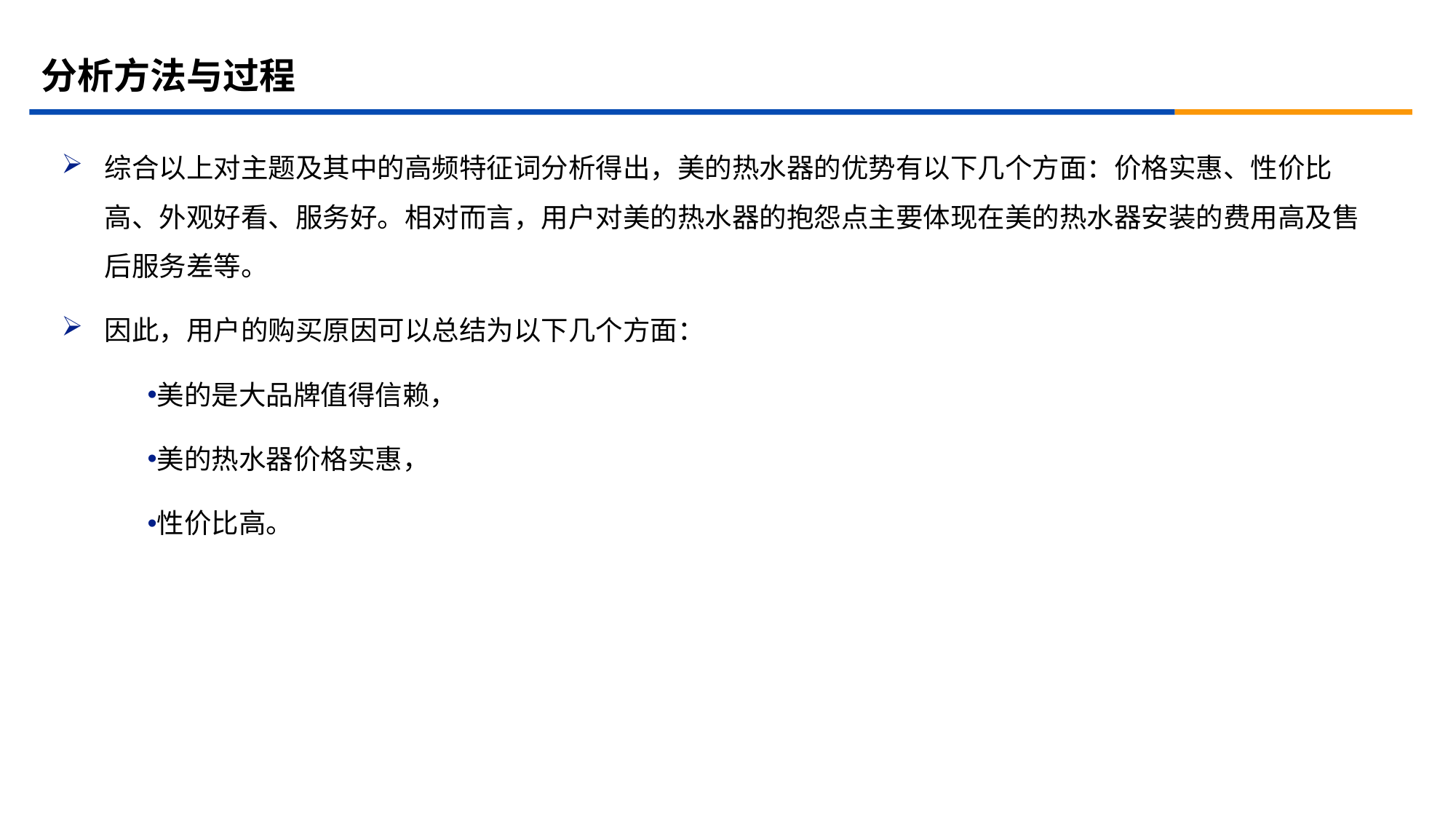

# 分析方法与过程
综合以上对主题及其中的高频特征词分析得出，美的热水器的优势有以下几个方面：价格实惠、性价比高、外观好看、服务好。相对而言，用户对美的热水器的抱怨点主要体现在美的热水器安装的费用高及售后服务差等。
因此，用户的购买原因可以总结为以下几个方面：
美的是大品牌值得信赖，
美的热水器价格实惠，
性价比高。